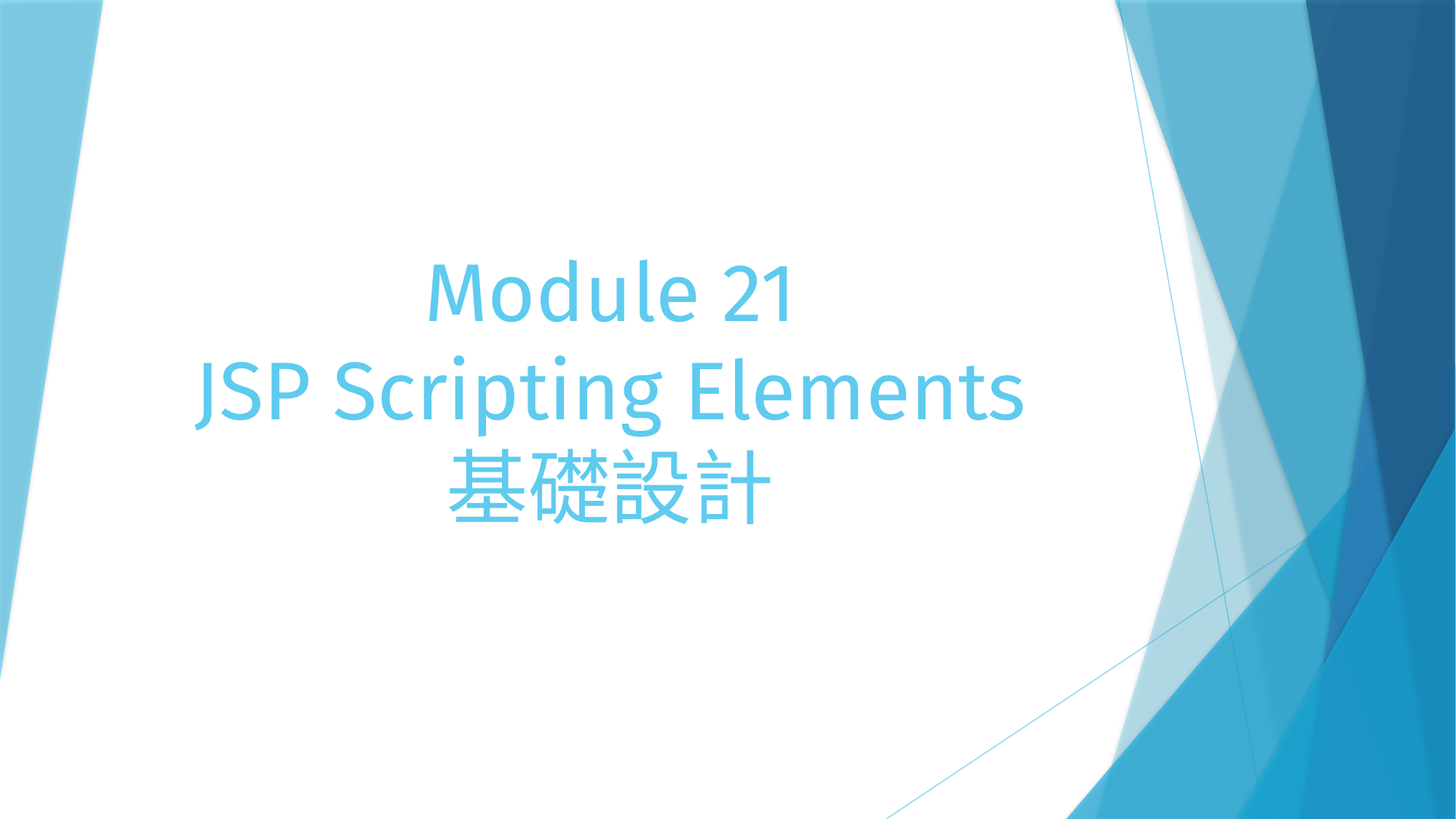

# Module 21 JSP Scripting Elements 基礎設計